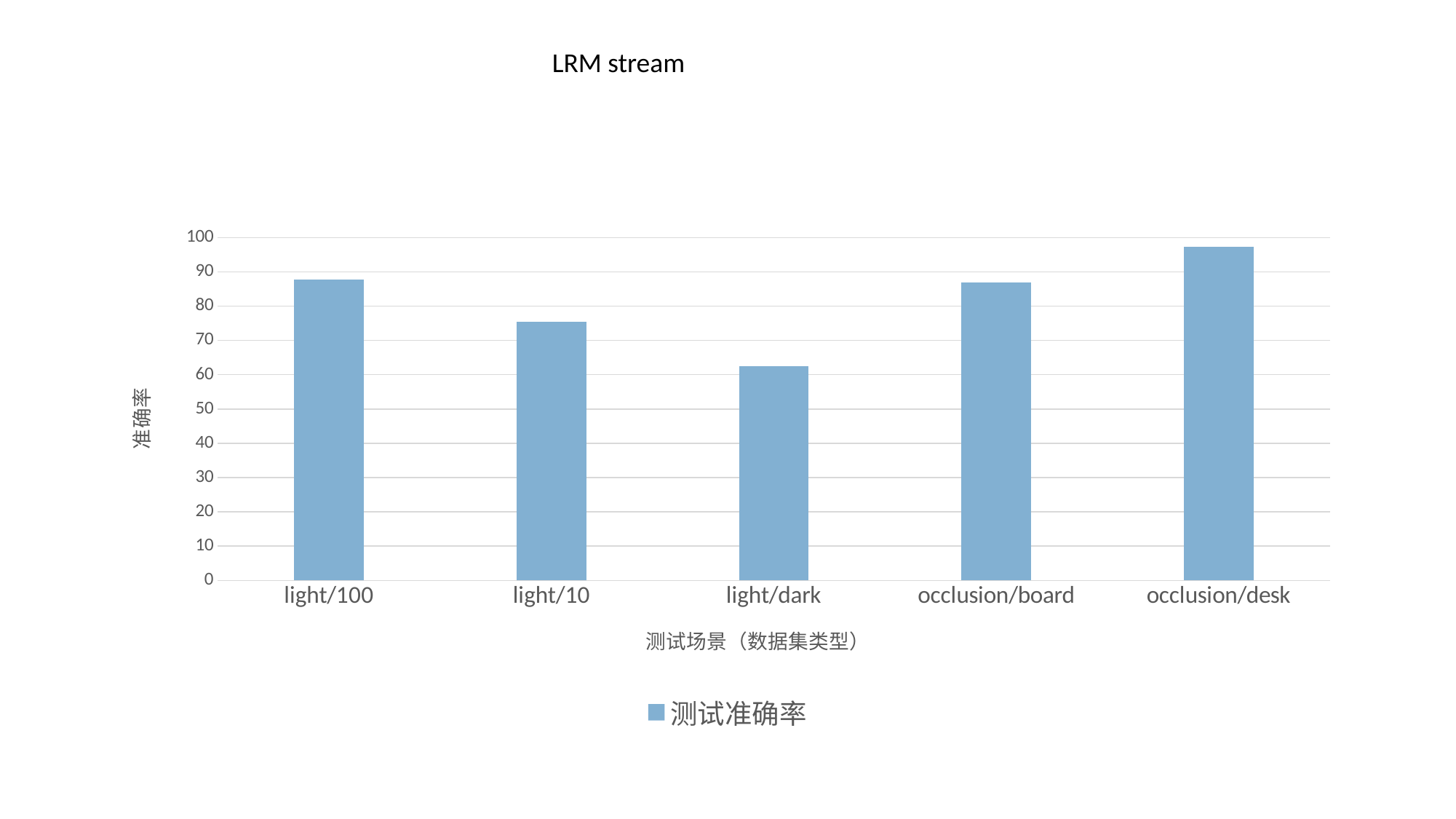

LRM stream

### Chart

| Category | 测试准确率 |
|---|---|
| light/100 | 87.771 |
| light/10 | 75.521 |
| light/dark | 62.5 |
| occlusion/board | 86.979 |
| occlusion/desk | 97.396 |